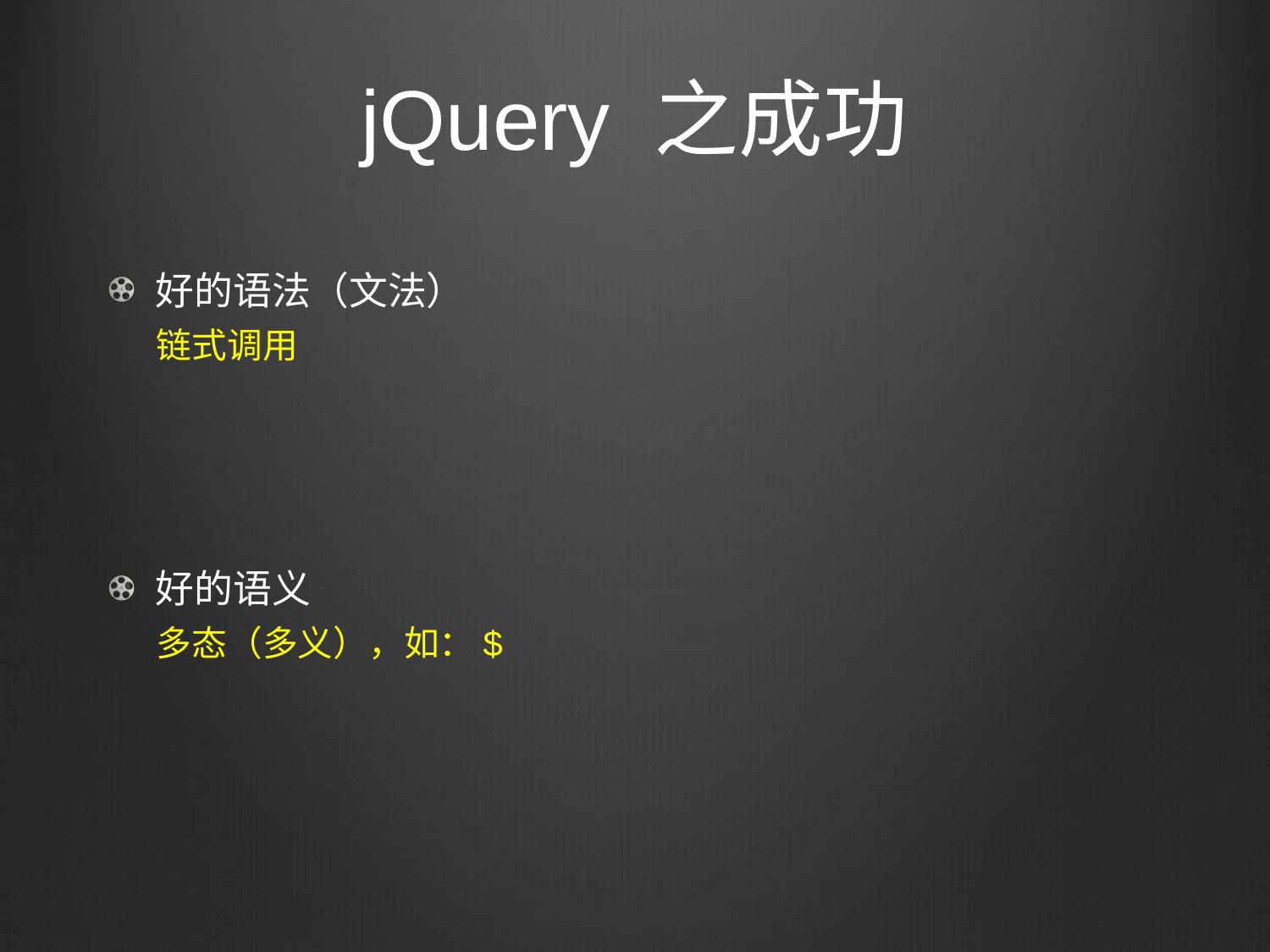

# jQuery 之成功
好的语法（文法）
链式调用

好的语义
多态（多义），如：$